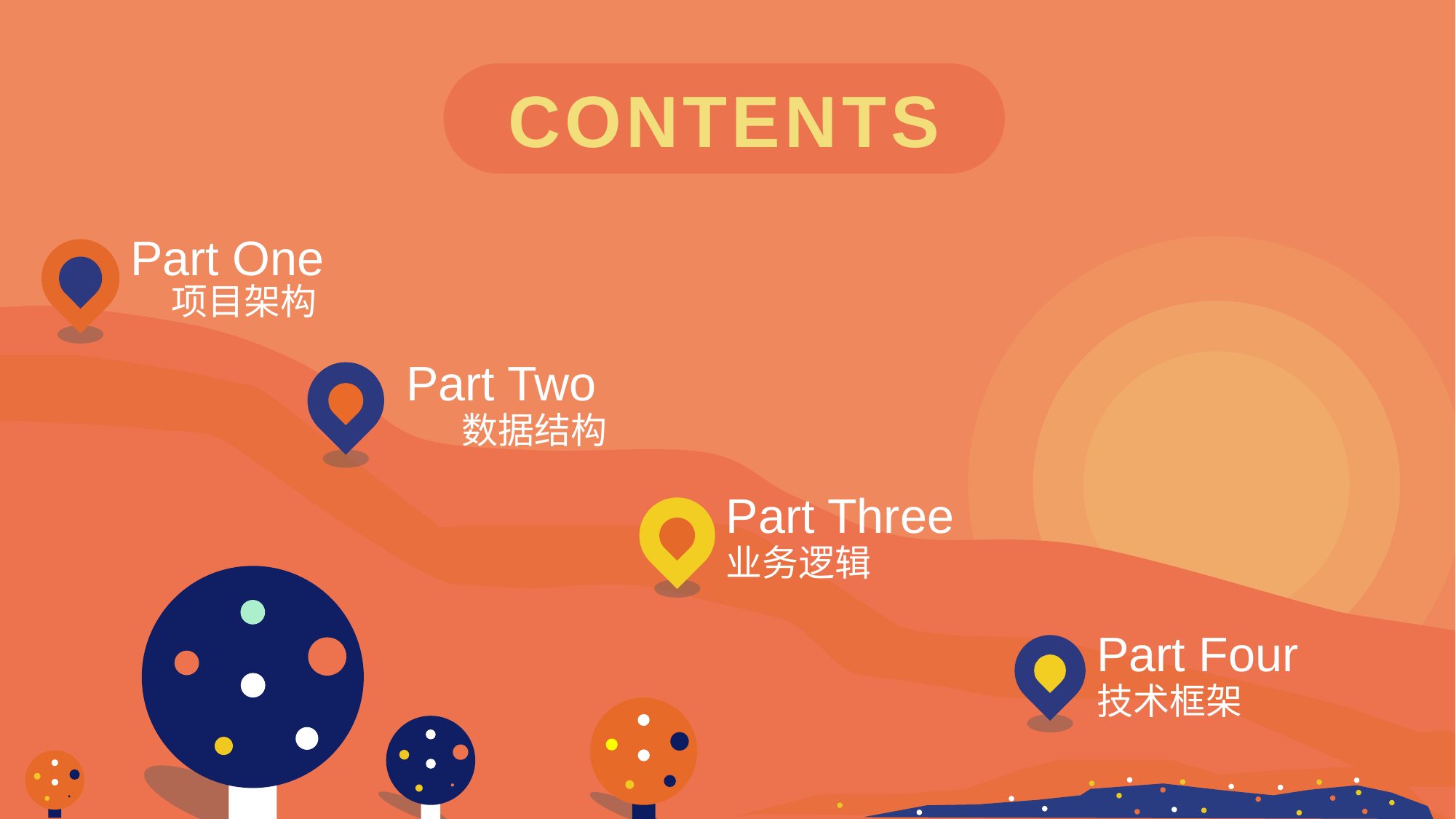

CONTENTS
Part One

项目架构

Part Two

数据结构

Part Three

业务逻辑

Part Four

技术框架